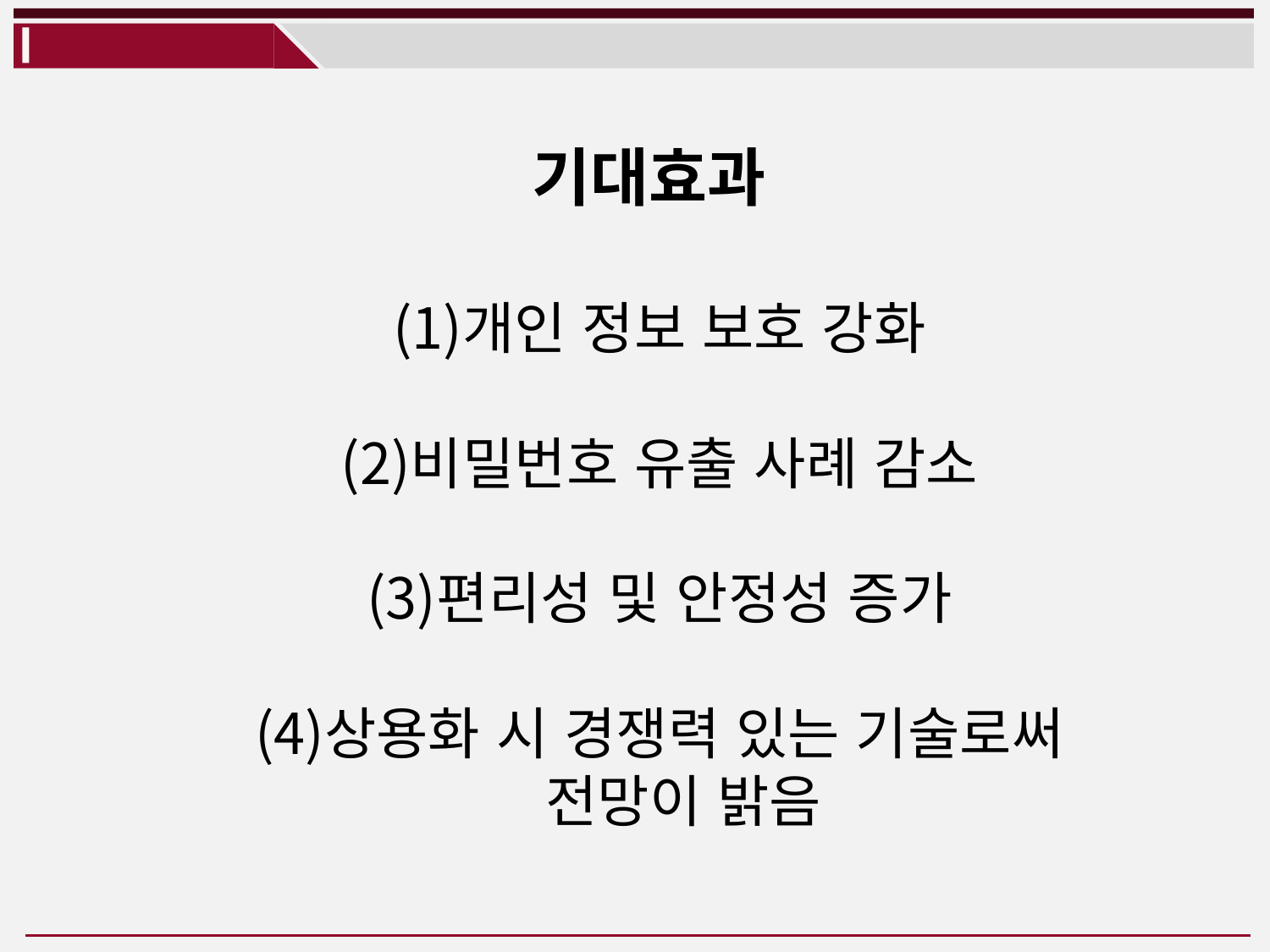

기대효과
개인 정보 보호 강화

비밀번호 유출 사례 감소

편리성 및 안정성 증가

상용화 시 경쟁력 있는 기술로써 전망이 밝음